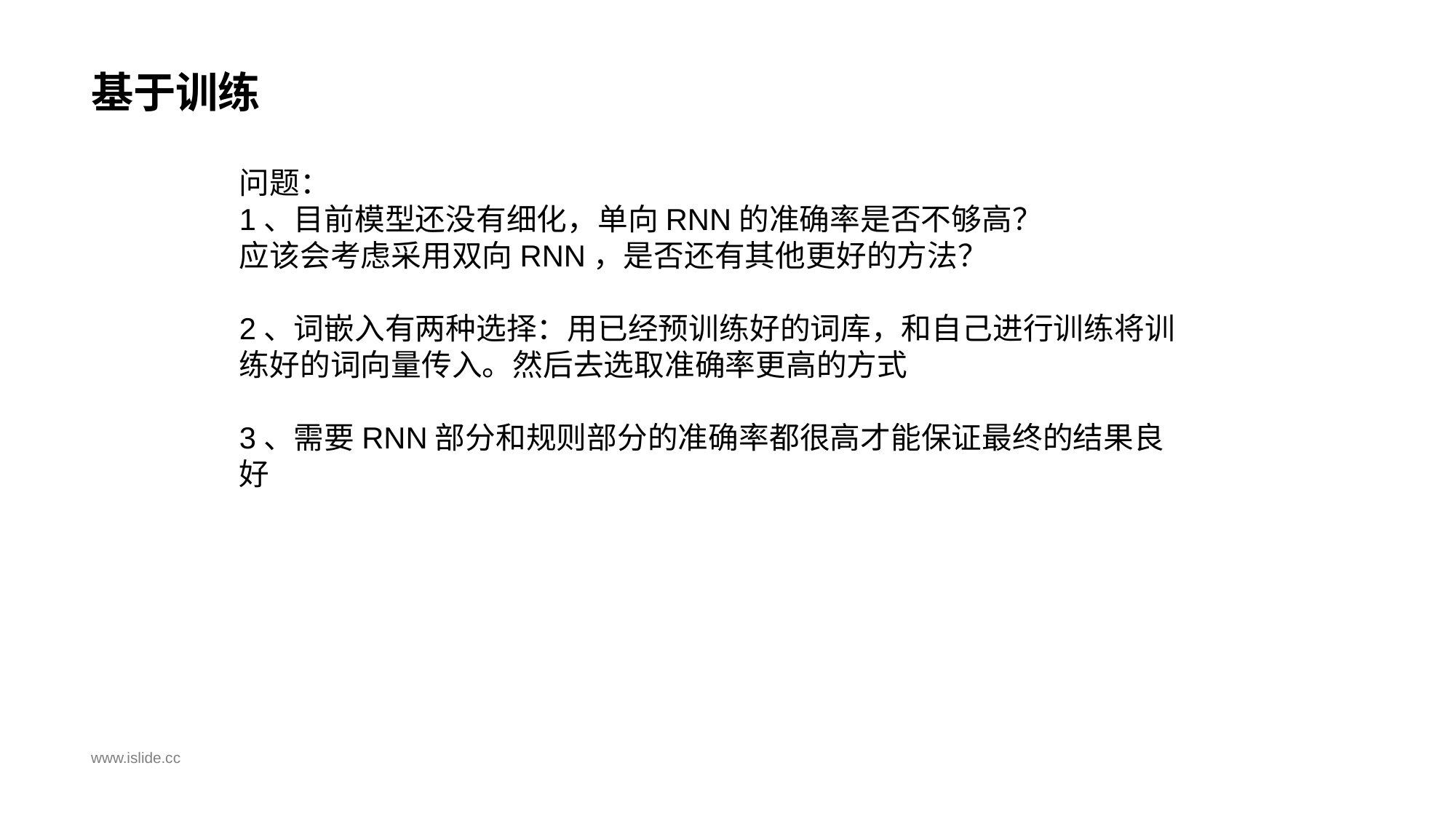

# 基于训练
问题：
1、目前模型还没有细化，单向RNN的准确率是否不够高？
应该会考虑采用双向RNN，是否还有其他更好的方法？

2、词嵌入有两种选择：用已经预训练好的词库，和自己进行训练将训练好的词向量传入。然后去选取准确率更高的方式

3、需要RNN部分和规则部分的准确率都很高才能保证最终的结果良好

www.islide.cc
21